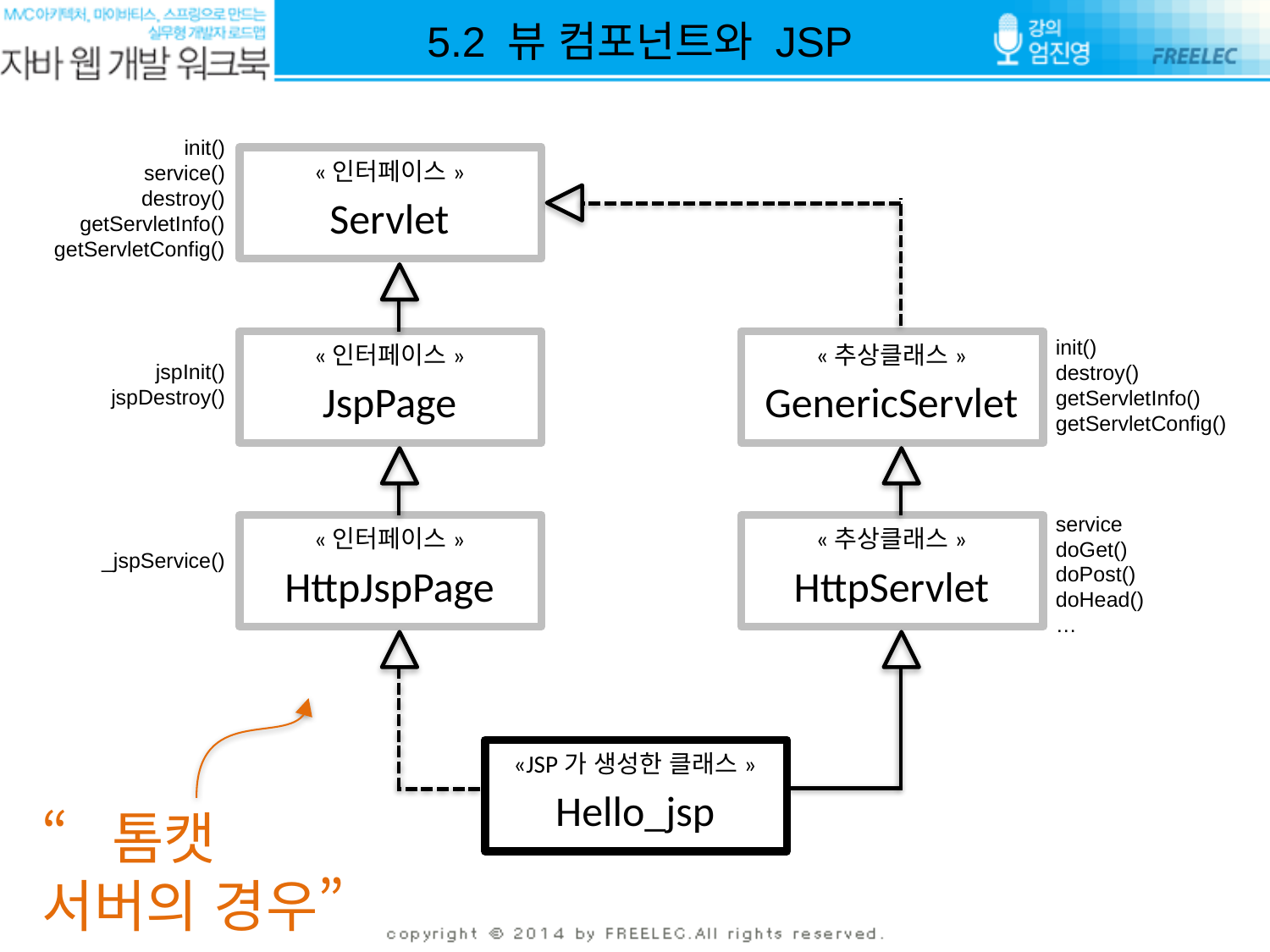

5.2 뷰 컴포넌트와 JSP

init()
service()
destroy()
getServletInfo()
getServletConfig()

«인터페이스»
Servlet

init()
destroy()
getServletInfo()
getServletConfig()

«인터페이스»
JspPage

«추상클래스»
GenericServlet
jspInit()
jspDestroy()

service
doGet()
doPost()
doHead()
…

«인터페이스»
HttpJspPage

«추상클래스»
HttpServlet
_jspService()

«JSP가 생성한 클래스»
Hello_jsp
“톰캣 서버의 경우”